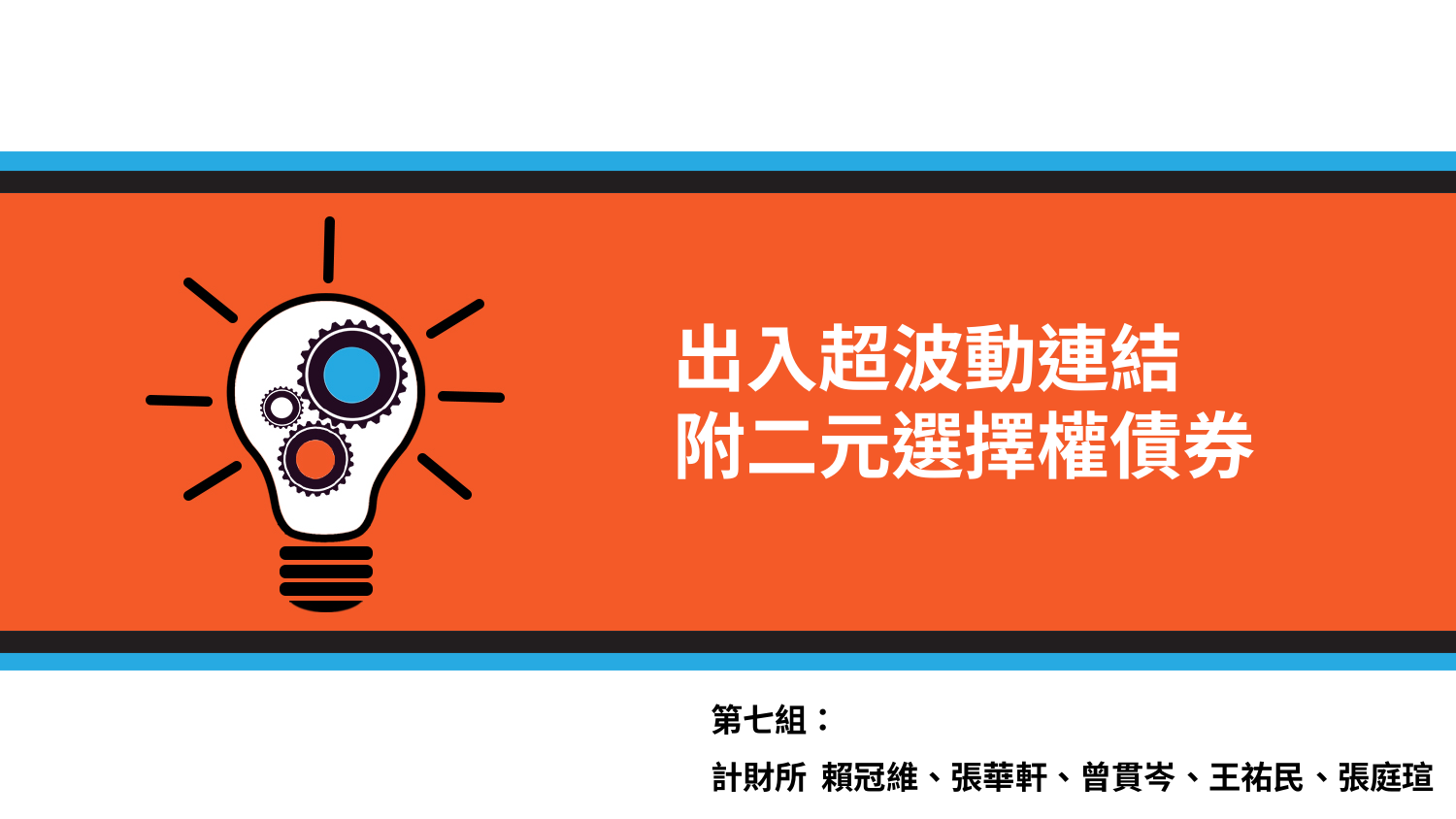

出入超波動連結
附二元選擇權債券

第七組：
計財所  賴冠維、張華軒、曾貫岑、王祐民、張庭瑄